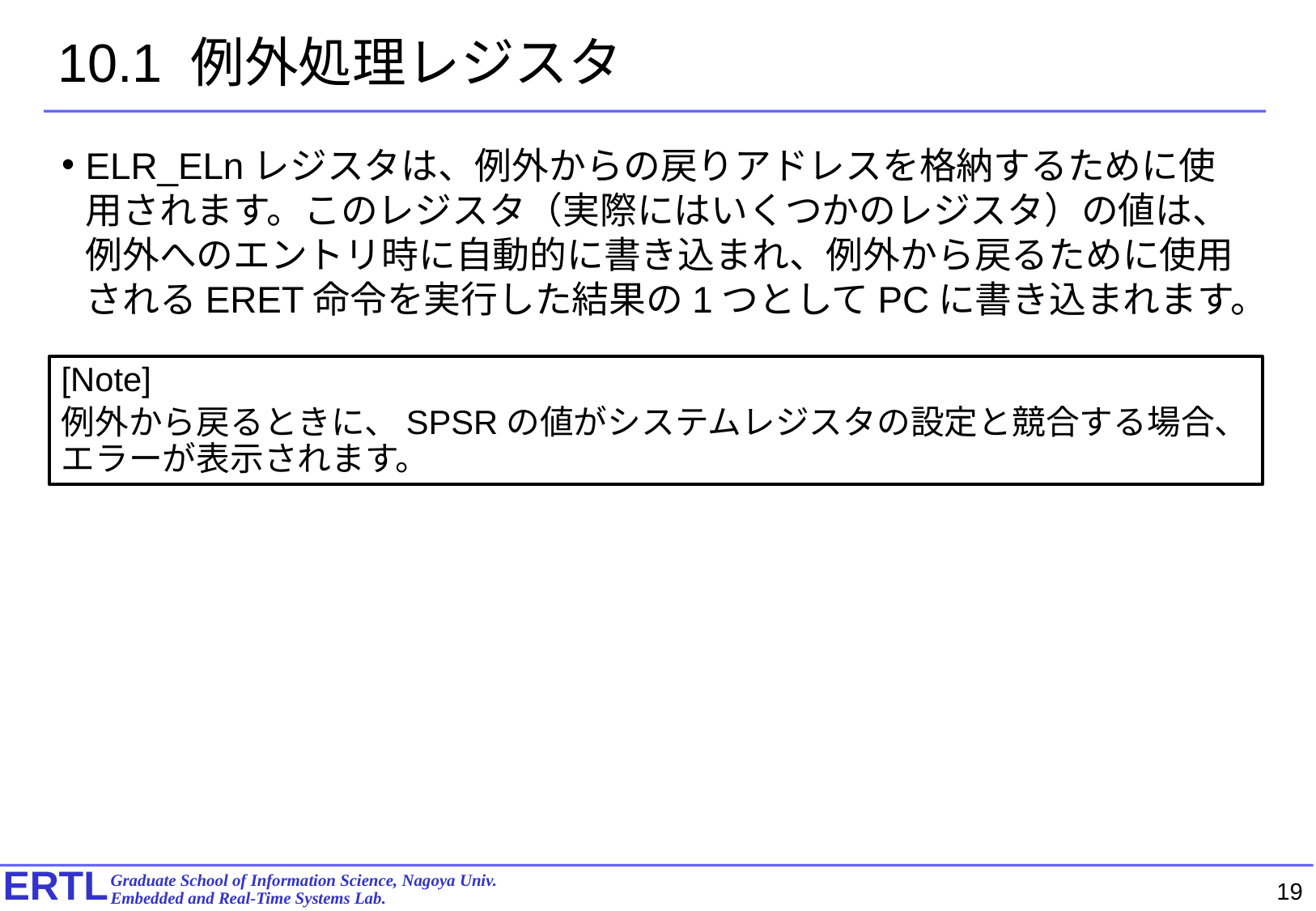

# 10.1 例外処理レジスタ
ELR_ELnレジスタは、例外からの戻りアドレスを格納するために使用されます。このレジスタ（実際にはいくつかのレジスタ）の値は、例外へのエントリ時に自動的に書き込まれ、例外から戻るために使用されるERET命令を実行した結果の1つとしてPCに書き込まれます。
[Note]
例外から戻るときに、SPSRの値がシステムレジスタの設定と競合する場合、エラーが表示されます。
19